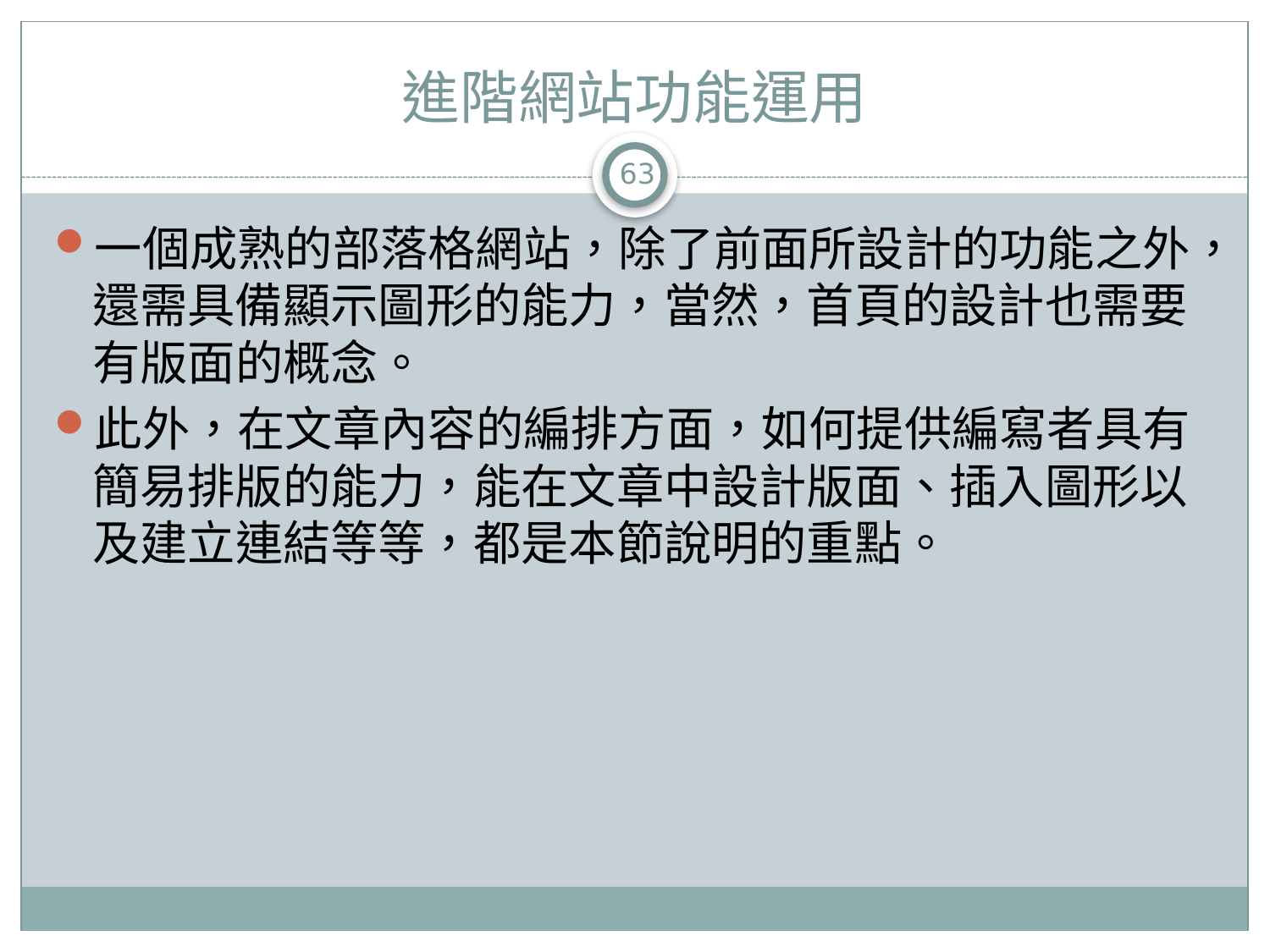

# 進階網站功能運用
63
一個成熟的部落格網站，除了前面所設計的功能之外，還需具備顯示圖形的能力，當然，首頁的設計也需要有版面的概念。
此外，在文章內容的編排方面，如何提供編寫者具有簡易排版的能力，能在文章中設計版面、插入圖形以及建立連結等等，都是本節說明的重點。